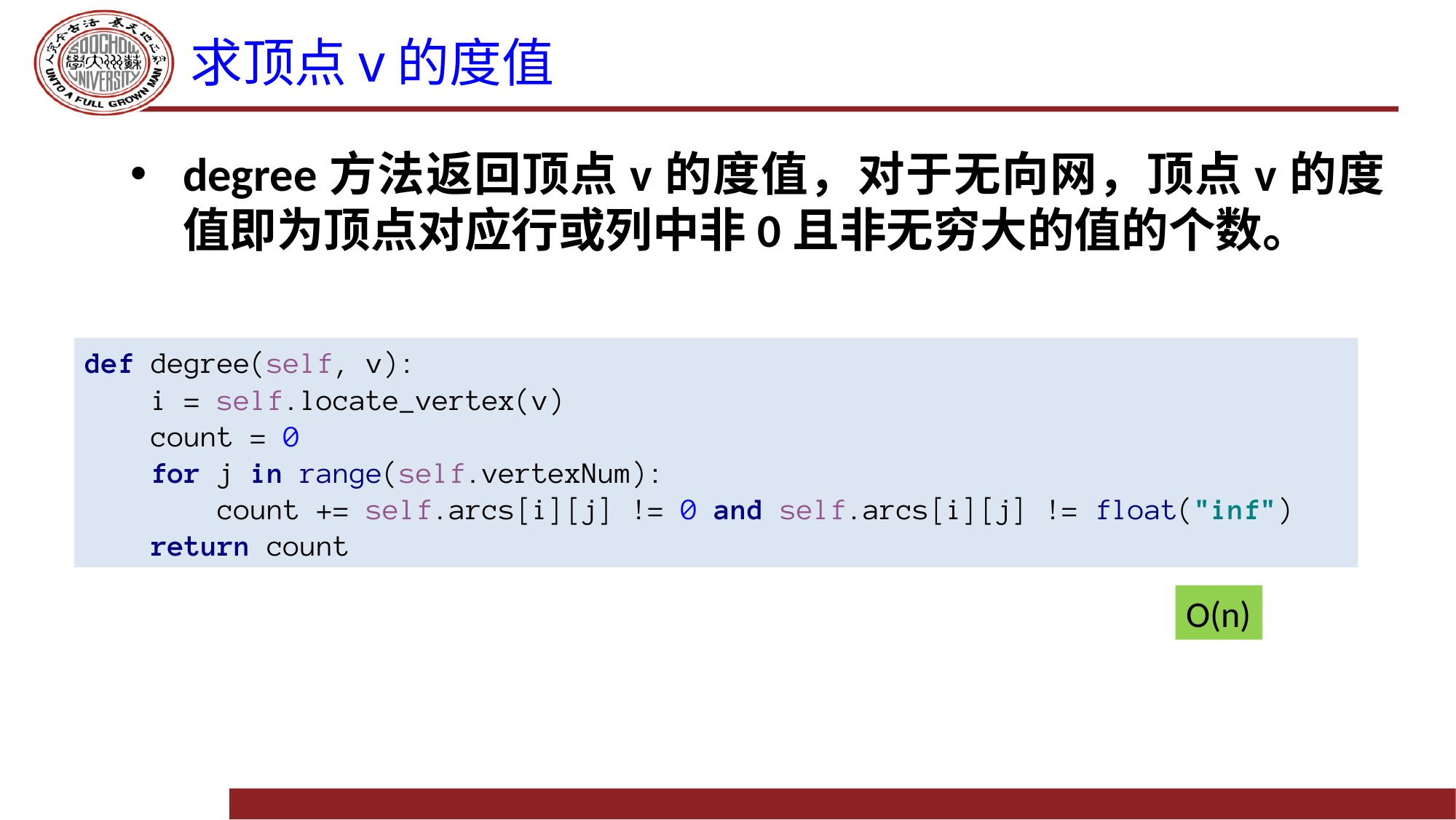

# 求顶点v的度值
degree方法返回顶点v的度值，对于无向网，顶点v的度值即为顶点对应行或列中非0且非无穷大的值的个数。
def degree(self, v):
    i = self.locate_vertex(v)
    count = 0
    for j in range(self.vertexNum):
        count += self.arcs[i][j] != 0 and self.arcs[i][j] != float("inf")
    return count
O(n)